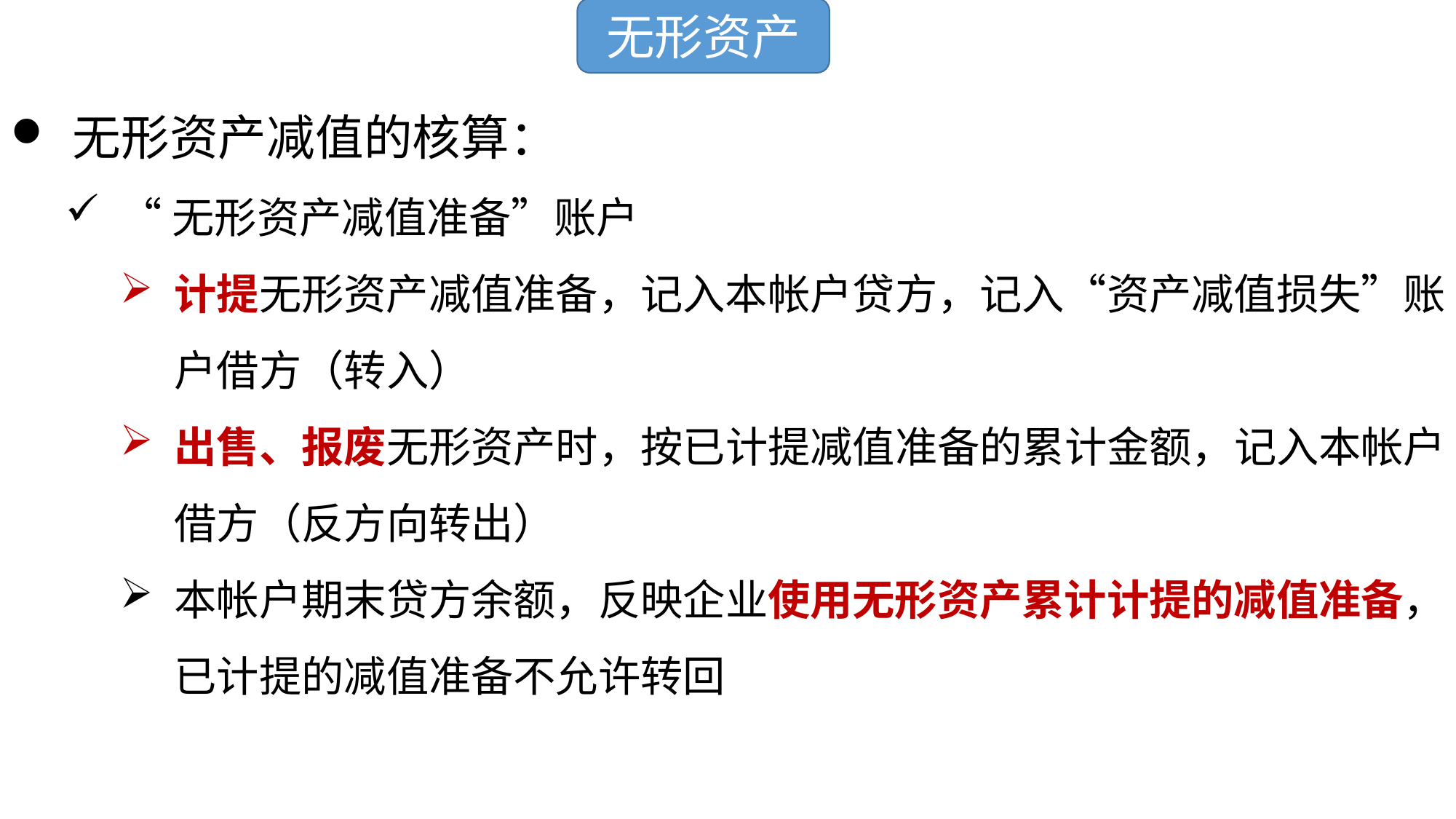

无形资产
 无形资产减值的核算：
“无形资产减值准备”账户
计提无形资产减值准备，记入本帐户贷方，记入“资产减值损失”账户借方（转入）
出售、报废无形资产时，按已计提减值准备的累计金额，记入本帐户借方（反方向转出）
本帐户期末贷方余额，反映企业使用无形资产累计计提的减值准备，已计提的减值准备不允许转回